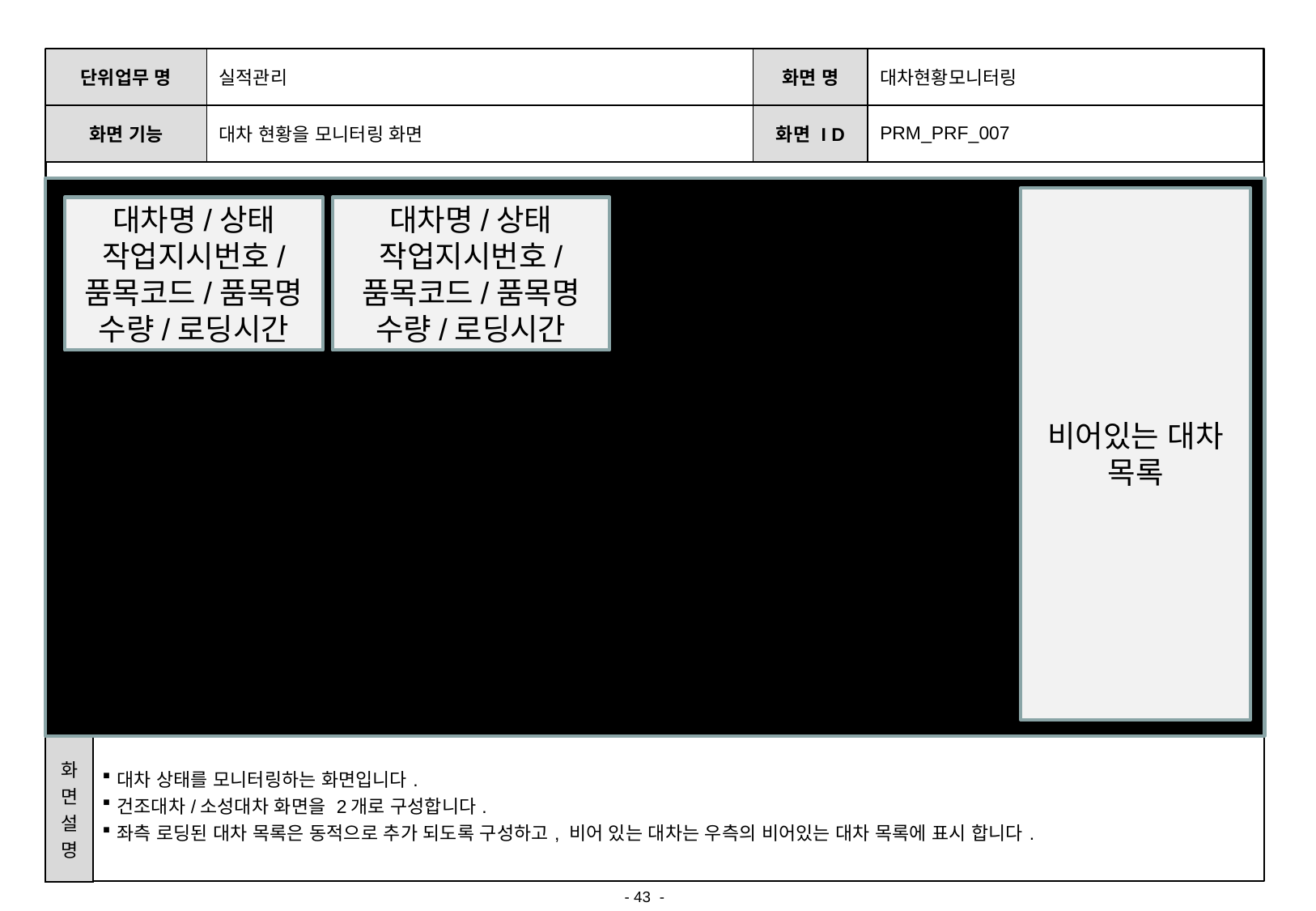

| 단위업무 명 | 실적관리 | 화면 명 | 대차현황모니터링 |
| --- | --- | --- | --- |
| 화면 기능 | 대차 현황을 모니터링 화면 | 화면 I D | PRM\_PRF\_007 |

비어있는 대차 목록
대차명/상태
작업지시번호/
품목코드/품목명
수량/로딩시간
대차명/상태
작업지시번호/
품목코드/품목명
수량/로딩시간
| 화 면 설 명 | 대차 상태를 모니터링하는 화면입니다. 건조대차/소성대차 화면을 2개로 구성합니다. 좌측 로딩된 대차 목록은 동적으로 추가 되도록 구성하고, 비어 있는 대차는 우측의 비어있는 대차 목록에 표시 합니다. |
| --- | --- |